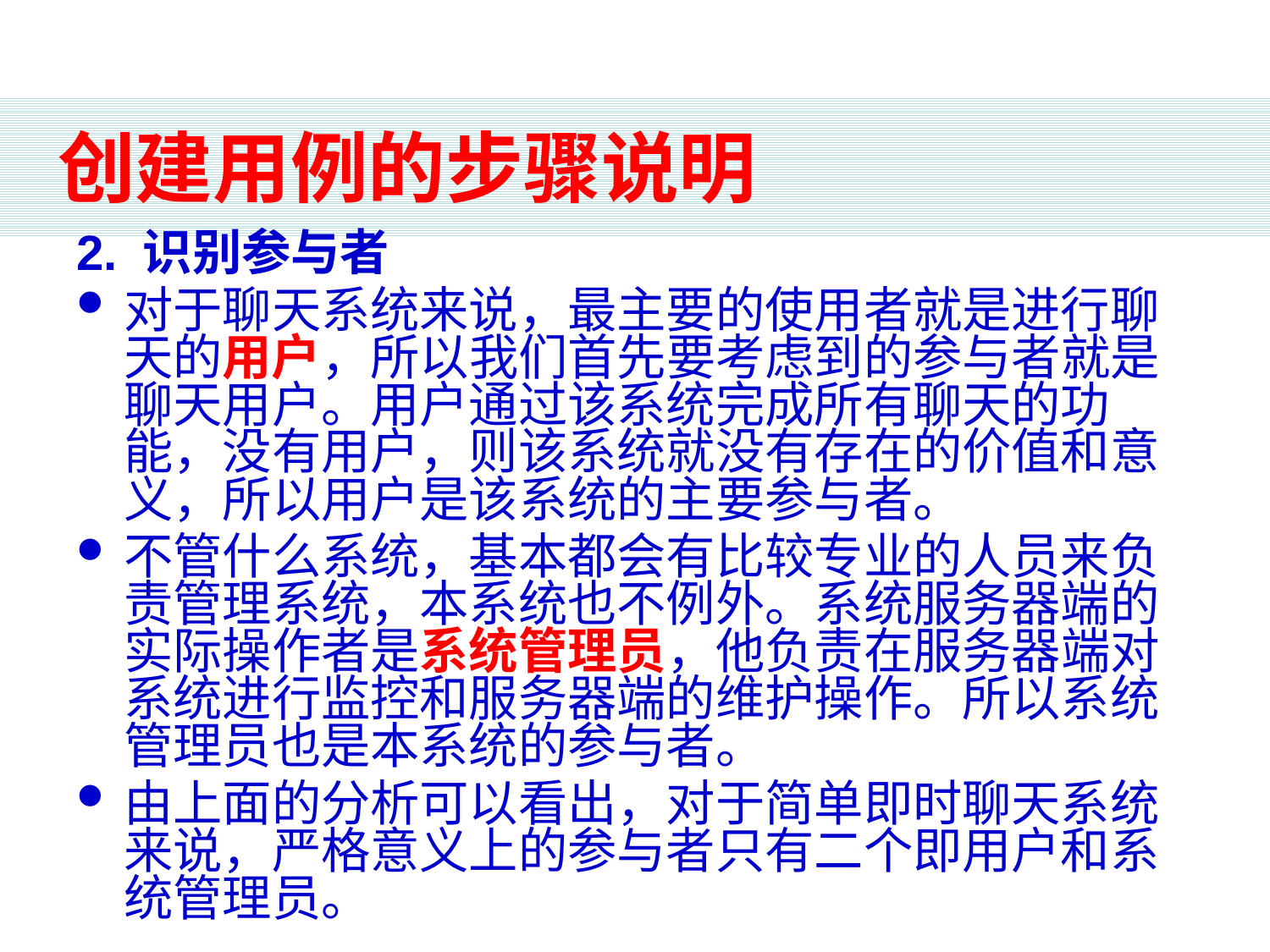

# 创建用例的步骤说明
2. 识别参与者
对于聊天系统来说，最主要的使用者就是进行聊天的用户，所以我们首先要考虑到的参与者就是聊天用户。用户通过该系统完成所有聊天的功能，没有用户，则该系统就没有存在的价值和意义，所以用户是该系统的主要参与者。
不管什么系统，基本都会有比较专业的人员来负责管理系统，本系统也不例外。系统服务器端的实际操作者是系统管理员，他负责在服务器端对系统进行监控和服务器端的维护操作。所以系统管理员也是本系统的参与者。
由上面的分析可以看出，对于简单即时聊天系统来说，严格意义上的参与者只有二个即用户和系统管理员。